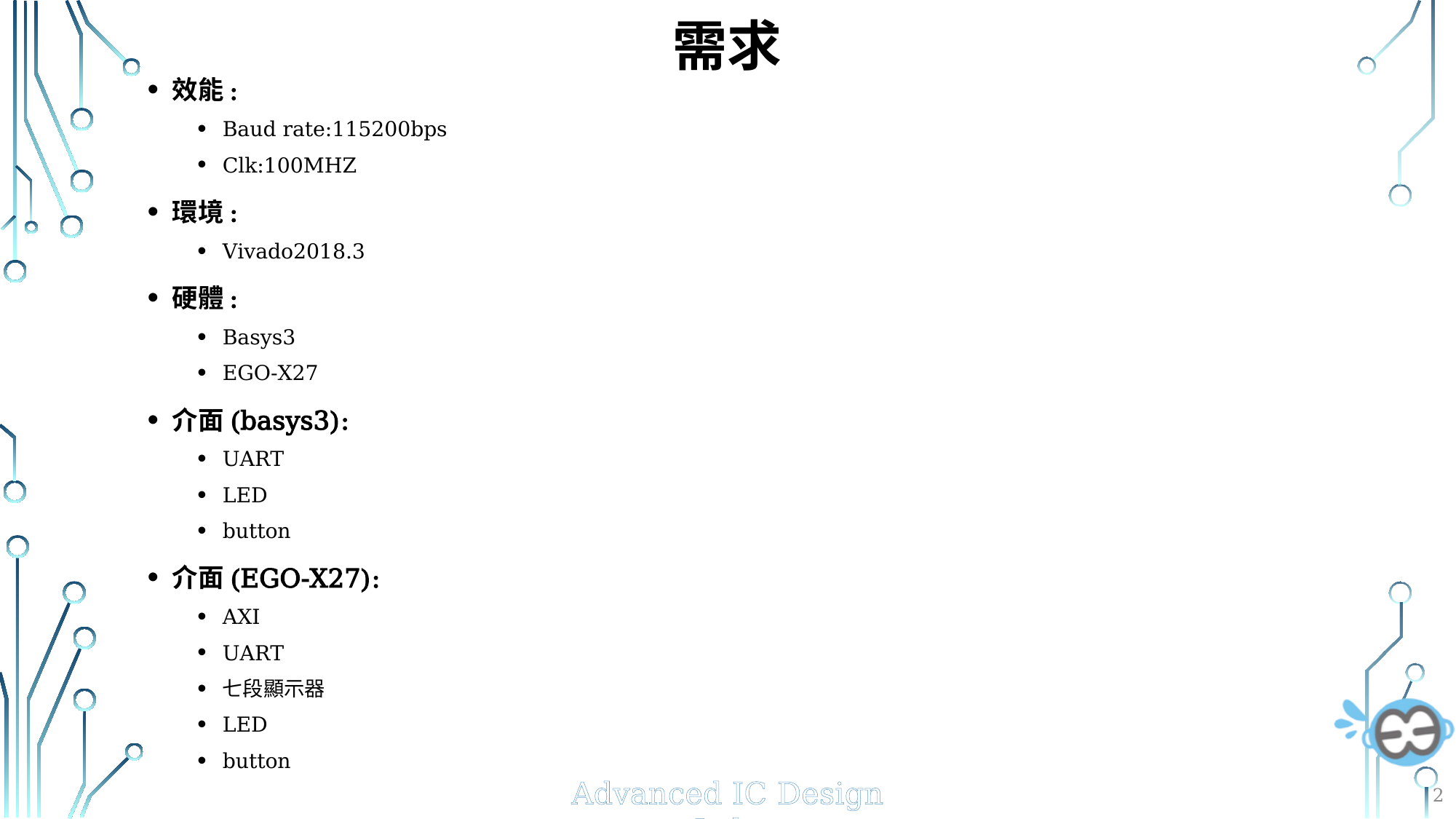

# 需求
效能:
Baud rate:115200bps
Clk:100MHZ
環境:
Vivado2018.3
硬體:
Basys3
EGO-X27
介面(basys3):
UART
LED
button
介面(EGO-X27):
AXI
UART
七段顯示器
LED
button

2